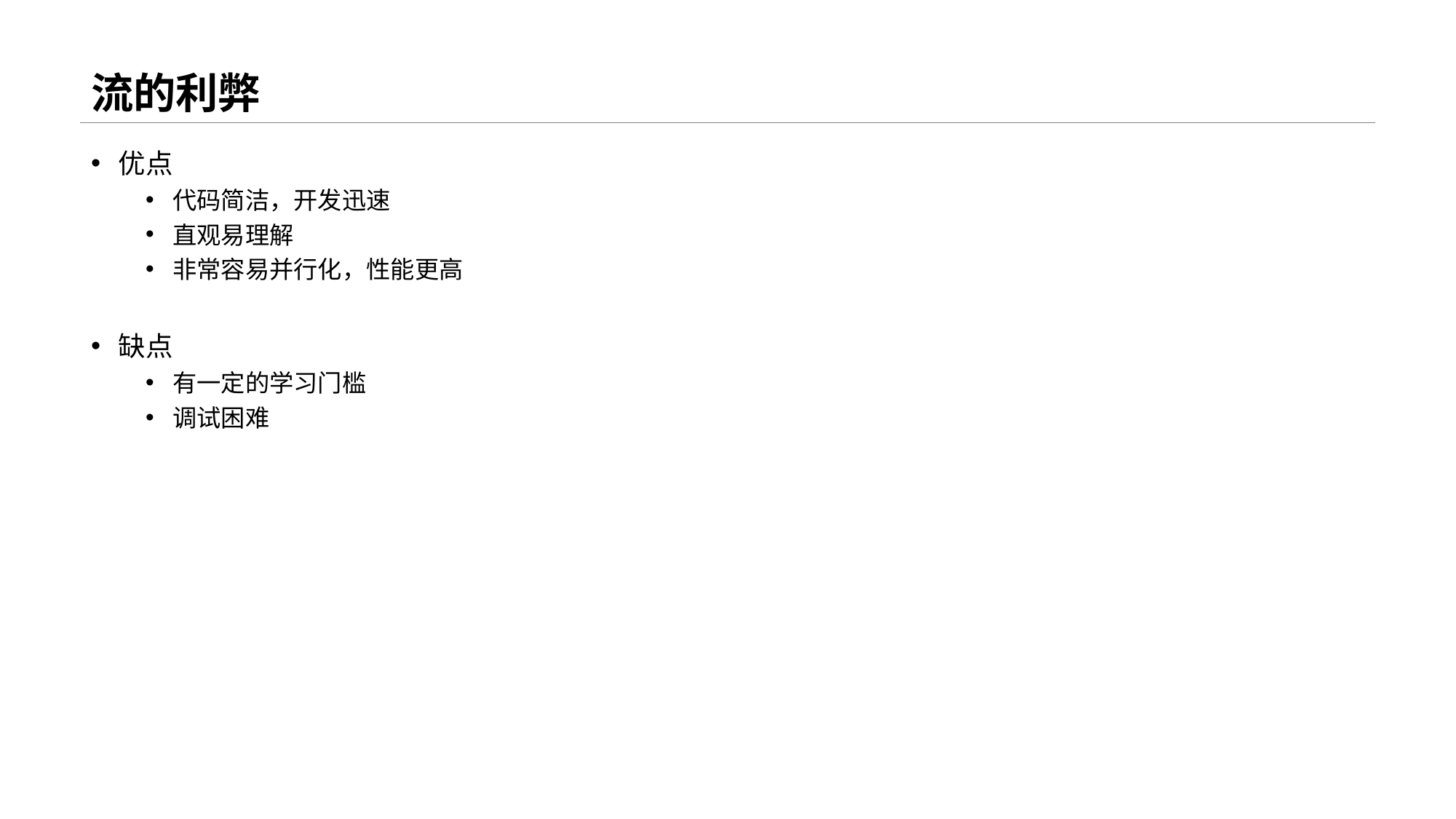

# 流的利弊
优点
代码简洁，开发迅速
直观易理解
非常容易并行化，性能更高

缺点
有一定的学习门槛
调试困难